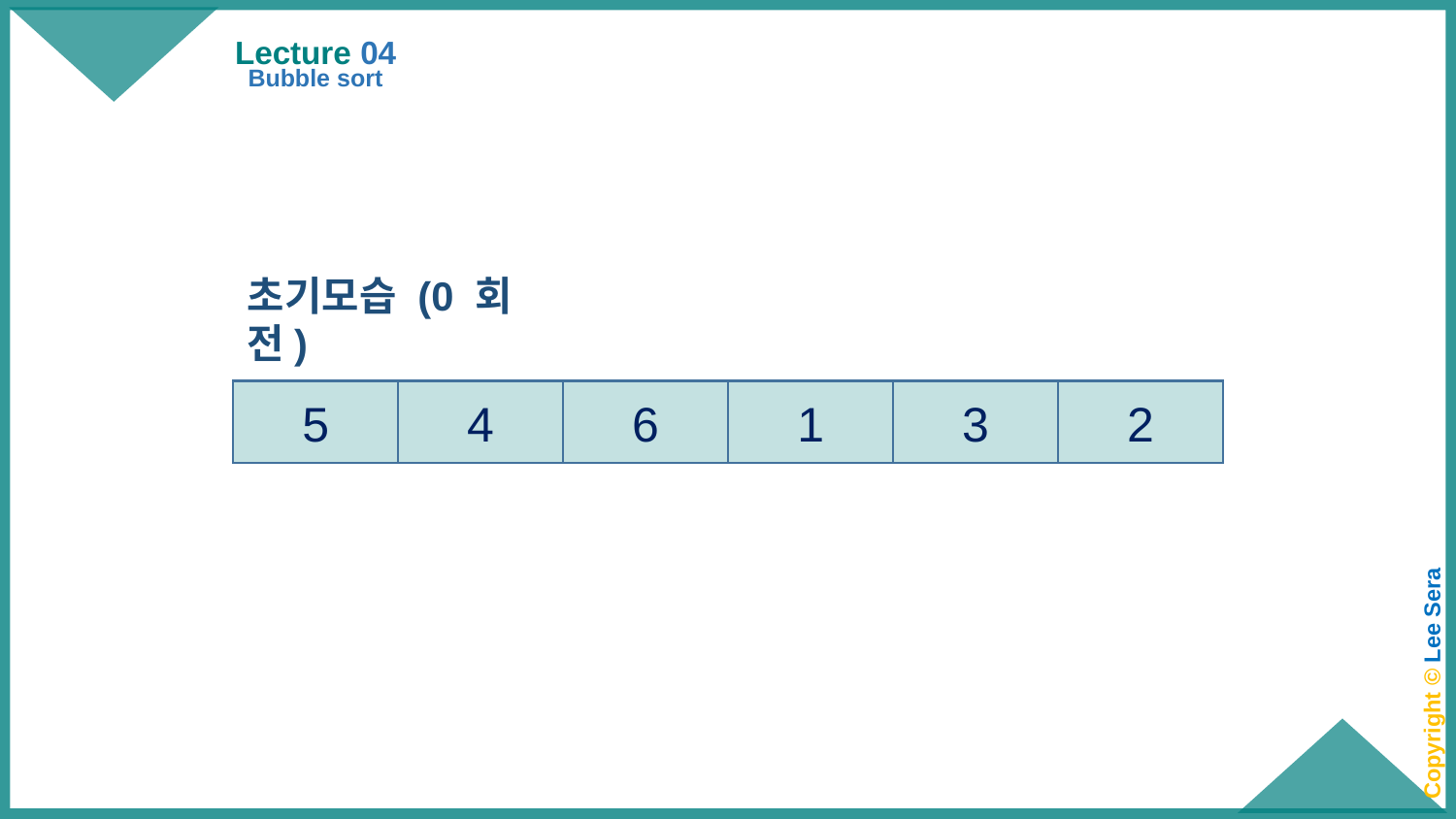

# Lecture 04
Bubble sort
초기모습 (0 회전)
5
4
6
1
3
2
Copyright © Lee Sera